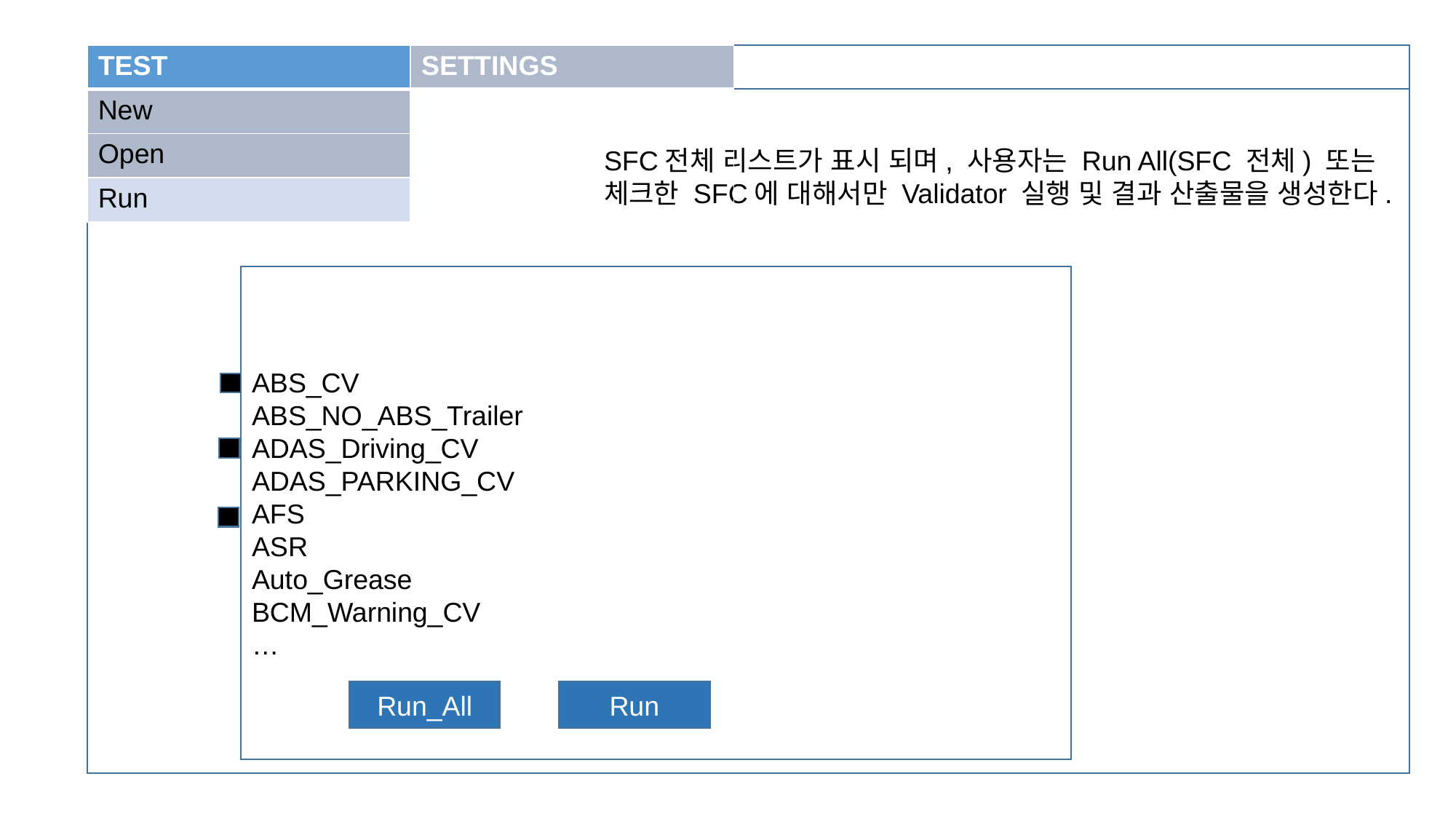

| TEST | SETTINGS |
| --- | --- |
| New |  |
| Open |  |
| Run |  |
SFC전체 리스트가 표시 되며, 사용자는 Run All(SFC 전체) 또는
체크한 SFC에 대해서만 Validator 실행 및 결과 산출물을 생성한다.
ABS_CV
ABS_NO_ABS_Trailer
ADAS_Driving_CV
ADAS_PARKING_CV
AFS
ASR
Auto_Grease
BCM_Warning_CV
…

Run_All
Run